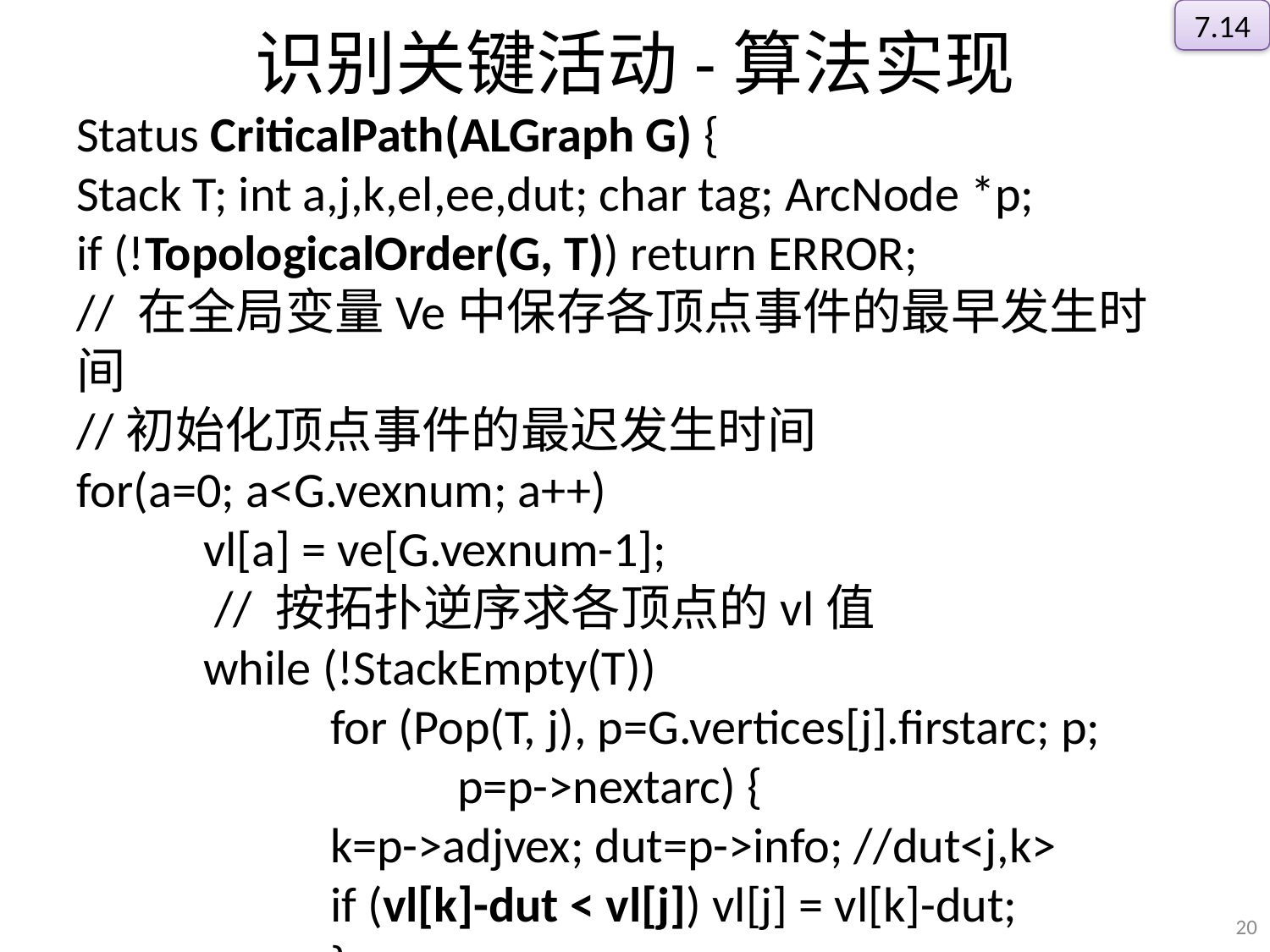

7.14
# 识别关键活动-算法实现
Status CriticalPath(ALGraph G) {
Stack T; int a,j,k,el,ee,dut; char tag; ArcNode *p;
if (!TopologicalOrder(G, T)) return ERROR;
// 在全局变量Ve中保存各顶点事件的最早发生时间
//初始化顶点事件的最迟发生时间
for(a=0; a<G.vexnum; a++)
	vl[a] = ve[G.vexnum-1];
	 // 按拓扑逆序求各顶点的vl值
	while (!StackEmpty(T))
		for (Pop(T, j), p=G.vertices[j].firstarc; p;
			p=p->nextarc) {
		k=p->adjvex; dut=p->info; //dut<j,k>
		if (vl[k]-dut < vl[j]) vl[j] = vl[k]-dut;
		}
20